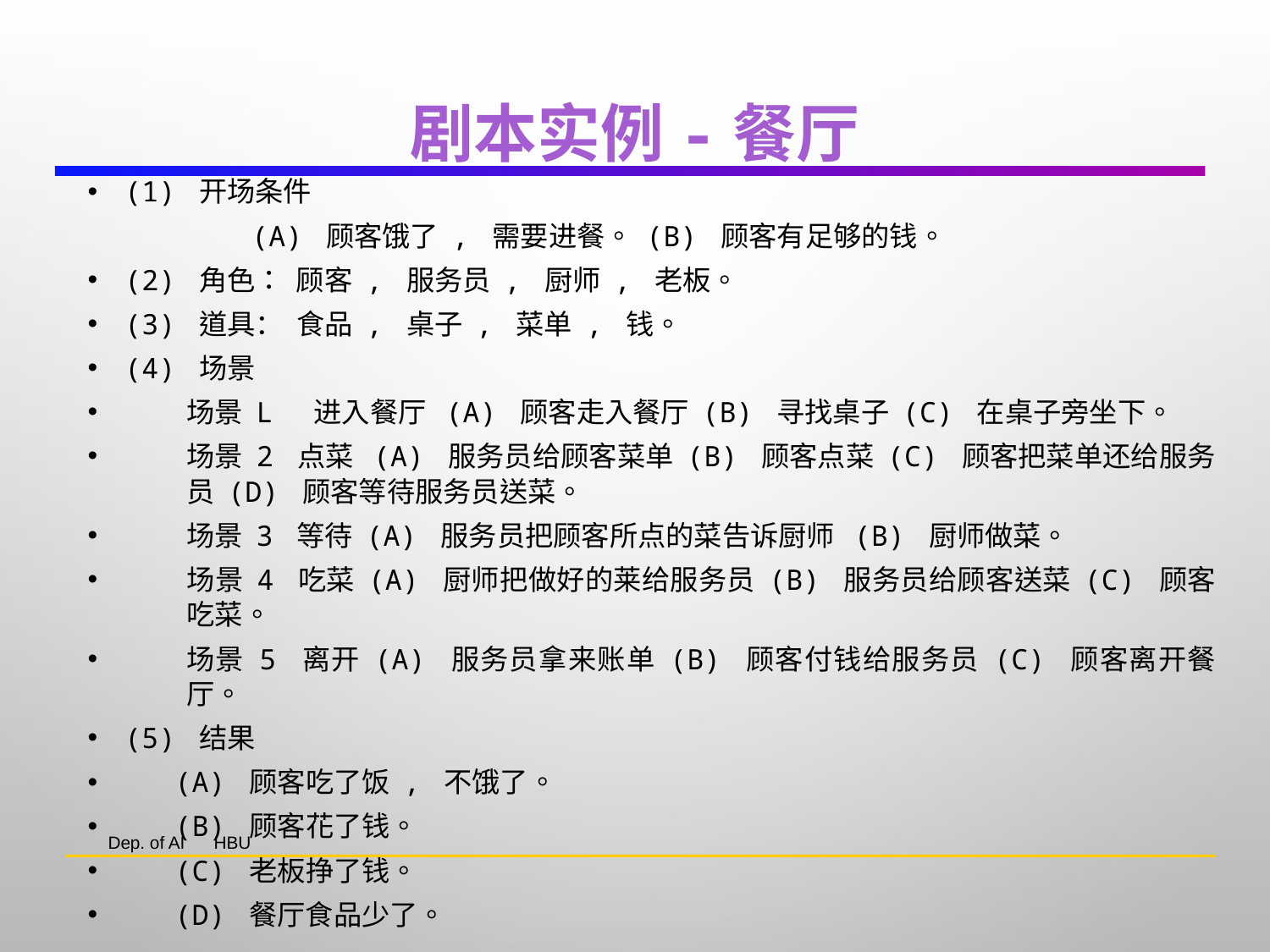

# 剧本实例-餐厅
(1) 开场条件
		(a) 顾客饿了 , 需要进餐。 (b) 顾客有足够的钱。
(2) 角色：  顾客 , 服务员 , 厨师 , 老板。
(3) 道具：  食品 , 桌子 , 菜单 , 钱。
(4) 场景
场景 l  进入餐厅  (a) 顾客走入餐厅 (b) 寻找桌子 (c) 在桌子旁坐下。
场景 2 点菜  (a) 服务员给顾客菜单 (b) 顾客点菜 (c) 顾客把菜单还给服务员 (d) 顾客等待服务员送菜。
场景 3 等待 (a) 服务员把顾客所点的菜告诉厨师  (b) 厨师做菜。
场景 4 吃菜 (a) 厨师把做好的莱给服务员 (b) 服务员给顾客送菜 (c) 顾客吃菜。
场景 5 离开 (a) 服务员拿来账单 (b) 顾客付钱给服务员 (c) 顾客离开餐厅。
(5) 结果
(a) 顾客吃了饭 , 不饿了。
(b) 顾客花了钱。
(c) 老板挣了钱。
(d) 餐厅食品少了。

Dep. of AI      HBU

69